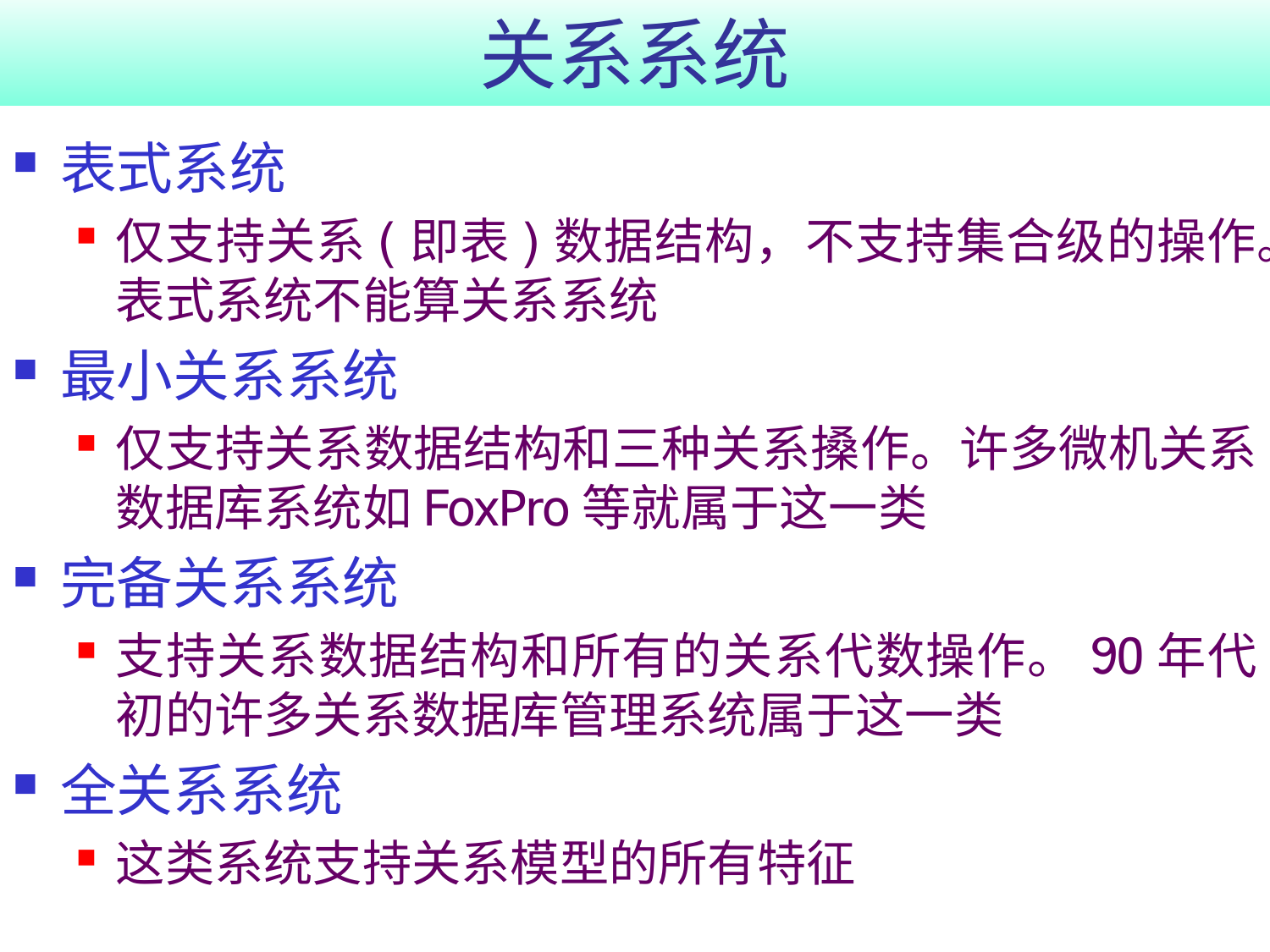

# 关系系统
表式系统
仅支持关系(即表)数据结构，不支持集合级的操作。表式系统不能算关系系统
最小关系系统
仅支持关系数据结构和三种关系搡作。许多微机关系数据库系统如FoxPro等就属于这一类
完备关系系统
支持关系数据结构和所有的关系代数操作。90年代初的许多关系数据库管理系统属于这一类
全关系系统
这类系统支持关系模型的所有特征